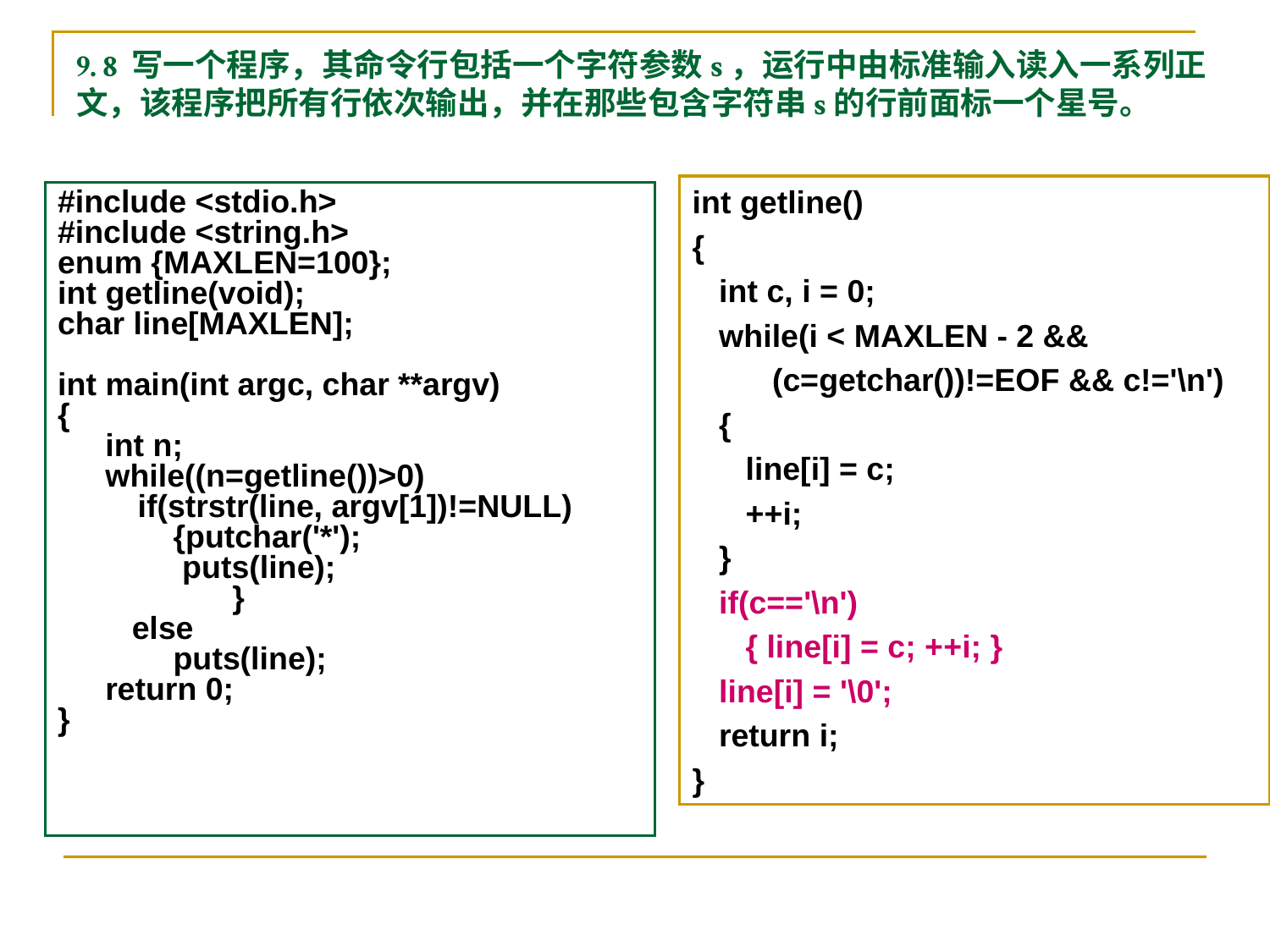

# 9. 8 写一个程序，其命令行包括一个字符参数s，运行中由标准输入读入一系列正文，该程序把所有行依次输出，并在那些包含字符串s的行前面标一个星号。
int getline()
{
   int c, i = 0;
   while(i < MAXLEN - 2 &&
         (c=getchar())!=EOF && c!='\n')
   {
      line[i] = c;
      ++i;
   }
   if(c=='\n')
      { line[i] = c; ++i; }
   line[i] = '\0';
   return i;
}
#include <stdio.h>
#include <string.h>
enum {MAXLEN=100};
int getline(void);
char line[MAXLEN];

int main(int argc, char **argv)
{
	int n;
	while((n=getline())>0)
         if(strstr(line, argv[1])!=NULL)
             {putchar('*');
              puts(line);
		}
	   else
             puts(line);
	return 0;
}